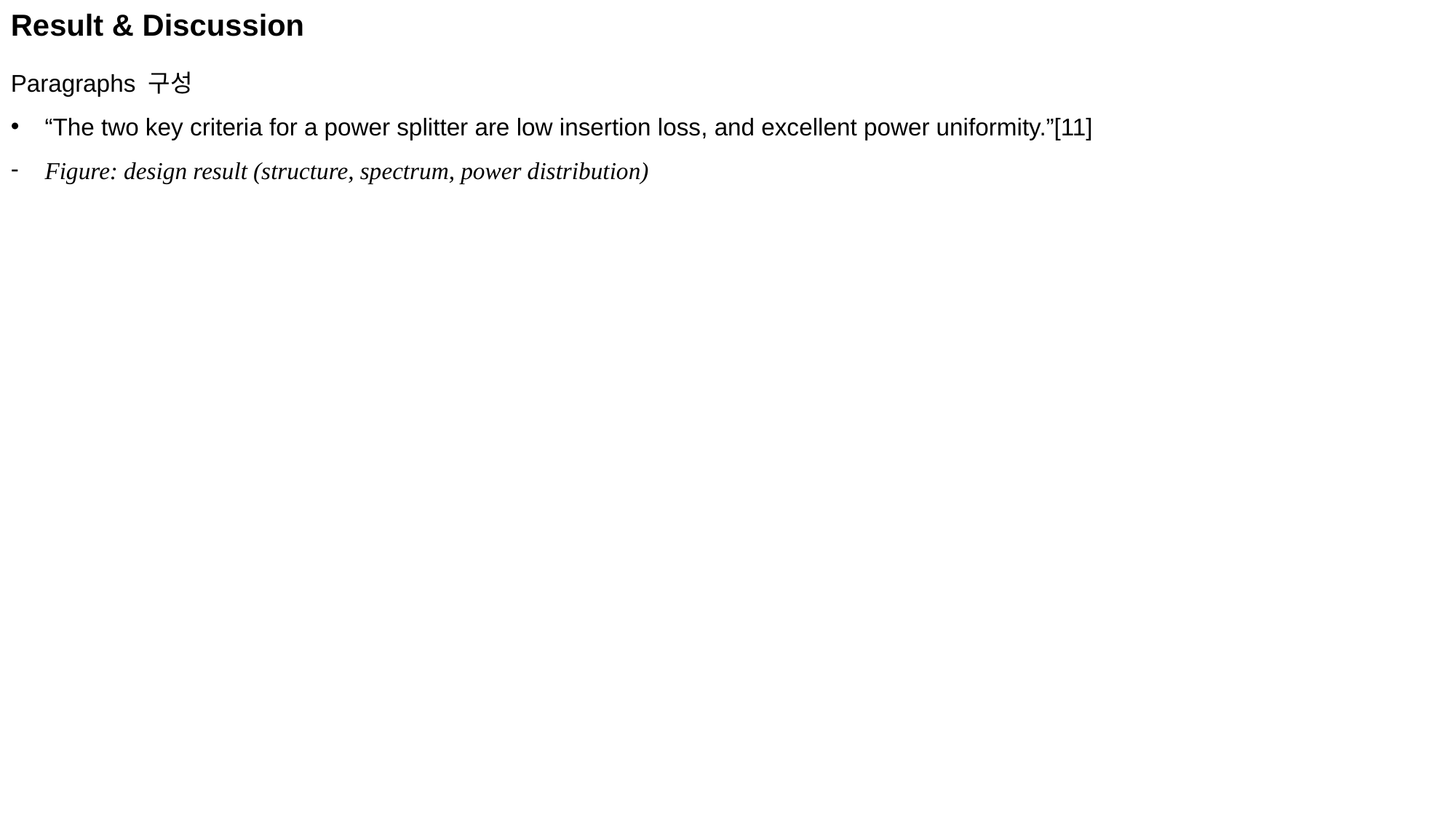

Result & Discussion
Paragraphs 구성
“The two key criteria for a power splitter are low insertion loss, and excellent power uniformity.”[11]
Figure: design result (structure, spectrum, power distribution)